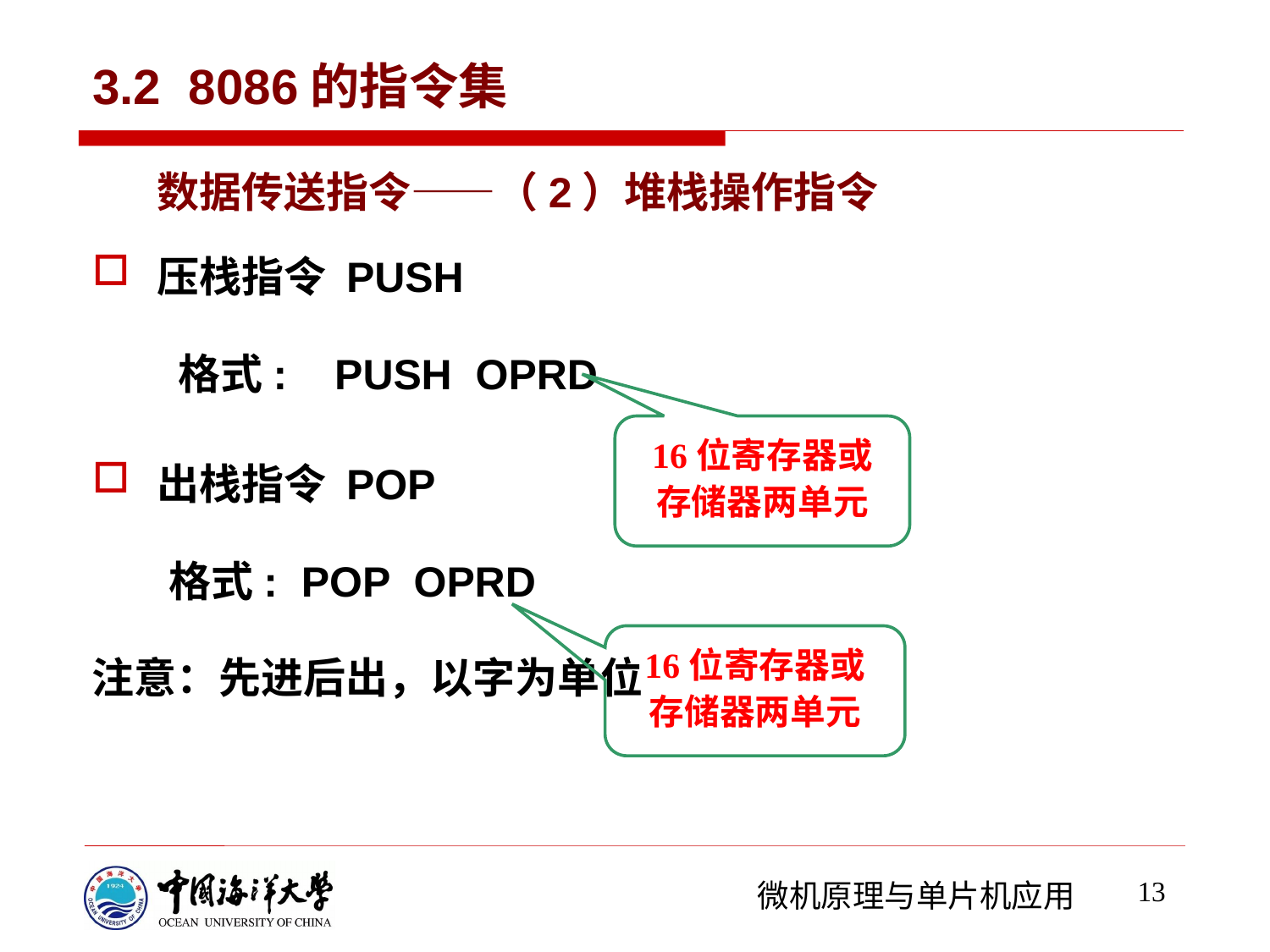

# 3.2  8086的指令集
数据传送指令——（2）堆栈操作指令
压栈指令 PUSH
        格式:    PUSH  OPRD
出栈指令 POP
       格式:  POP  OPRD
注意：先进后出，以字为单位

16位寄存器或
存储器两单元
16位寄存器或
存储器两单元
13